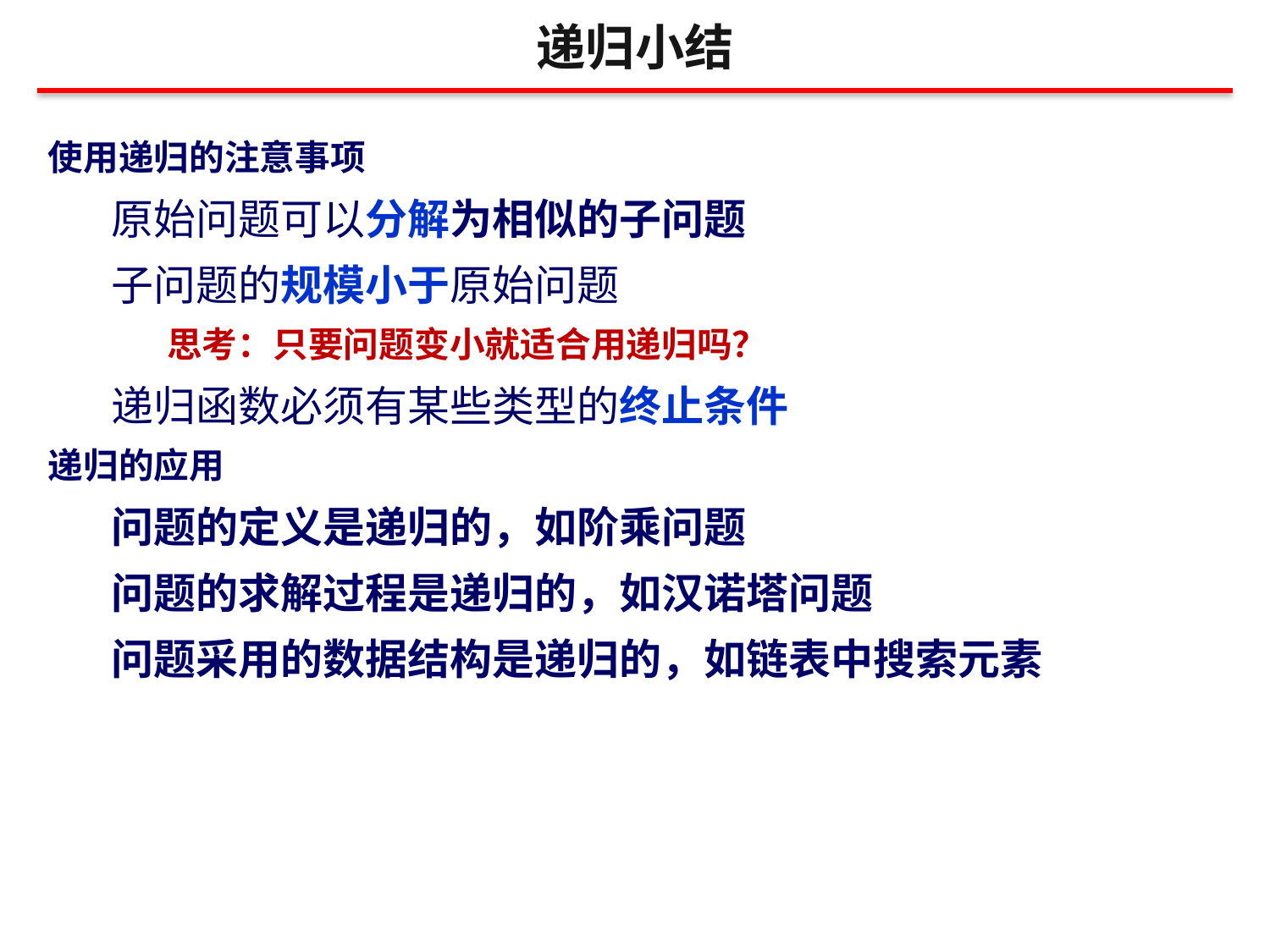

递归小结
使用递归的注意事项
原始问题可以分解为相似的子问题
子问题的规模小于原始问题
思考：只要问题变小就适合用递归吗？
递归函数必须有某些类型的终止条件
递归的应用
问题的定义是递归的，如阶乘问题
问题的求解过程是递归的，如汉诺塔问题
问题采用的数据结构是递归的，如链表中搜索元素